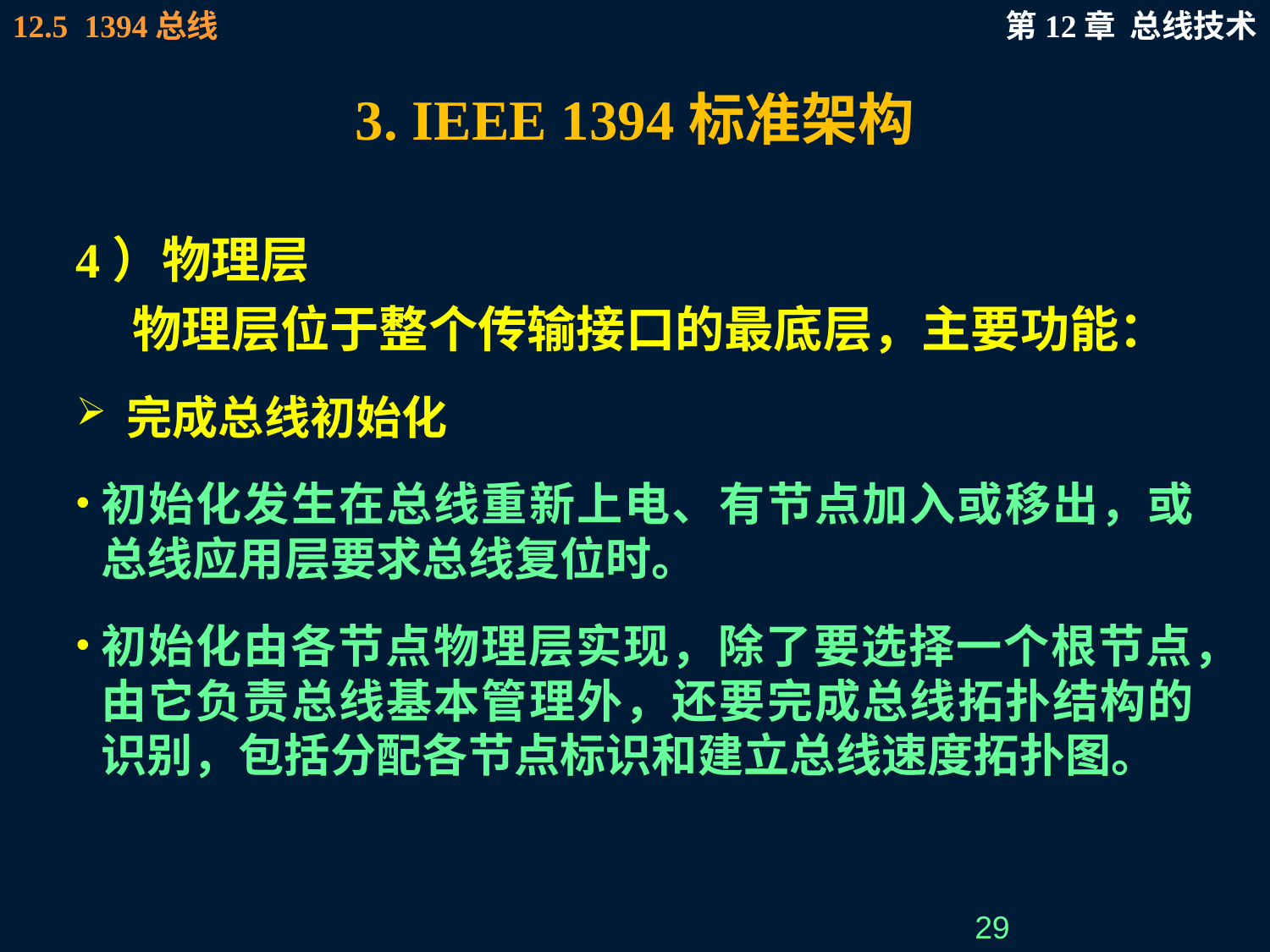

# 3. IEEE 1394标准架构
4）物理层
    物理层位于整个传输接口的最底层，主要功能：
完成总线初始化
初始化发生在总线重新上电、有节点加入或移出，或总线应用层要求总线复位时。
初始化由各节点物理层实现，除了要选择一个根节点，由它负责总线基本管理外，还要完成总线拓扑结构的识别，包括分配各节点标识和建立总线速度拓扑图。